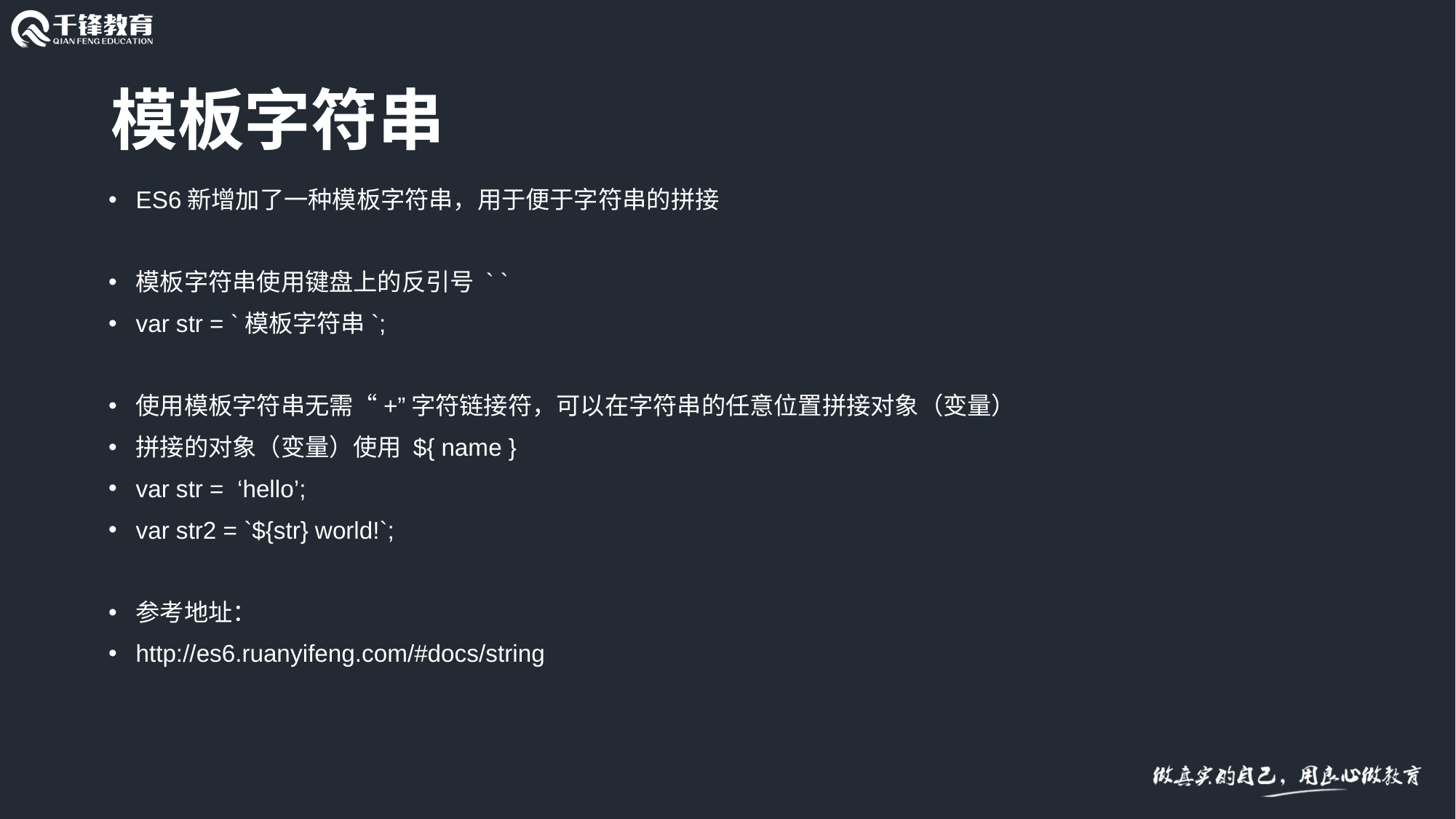

# 模板字符串
ES6新增加了一种模板字符串，用于便于字符串的拼接

模板字符串使用键盘上的反引号 ` `
var str = `模板字符串`;

使用模板字符串无需“+”字符链接符，可以在字符串的任意位置拼接对象（变量）
拼接的对象（变量）使用 ${ name }
var str =  ‘hello’;
var str2 = `${str} world!`;

参考地址：
http://es6.ruanyifeng.com/#docs/string